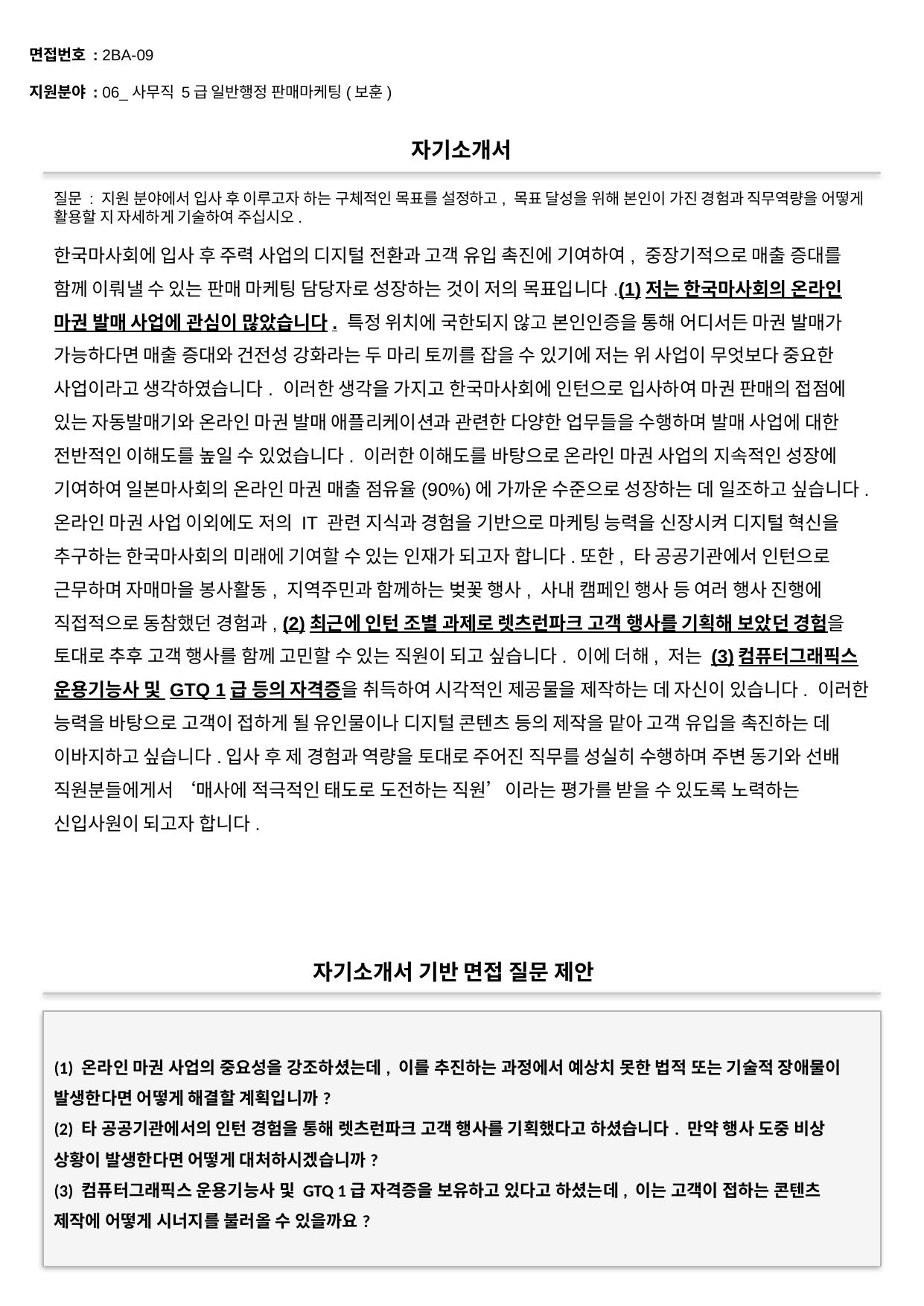

면접번호 : 2BA-09

지원분야 : 06_사무직 5급 일반행정 판매마케팅(보훈)
#

자기소개서

질문 : 지원 분야에서 입사 후 이루고자 하는 구체적인 목표를 설정하고, 목표 달성을 위해 본인이 가진 경험과 직무역량을 어떻게 활용할 지 자세하게 기술하여 주십시오.

한국마사회에 입사 후 주력 사업의 디지털 전환과 고객 유입 촉진에 기여하여, 중장기적으로 매출 증대를 함께 이뤄낼 수 있는 판매 마케팅 담당자로 성장하는 것이 저의 목표입니다.(1)저는 한국마사회의 온라인 마권 발매 사업에 관심이 많았습니다. 특정 위치에 국한되지 않고 본인인증을 통해 어디서든 마권 발매가 가능하다면 매출 증대와 건전성 강화라는 두 마리 토끼를 잡을 수 있기에 저는 위 사업이 무엇보다 중요한 사업이라고 생각하였습니다. 이러한 생각을 가지고 한국마사회에 인턴으로 입사하여 마권 판매의 접점에 있는 자동발매기와 온라인 마권 발매 애플리케이션과 관련한 다양한 업무들을 수행하며 발매 사업에 대한 전반적인 이해도를 높일 수 있었습니다. 이러한 이해도를 바탕으로 온라인 마권 사업의 지속적인 성장에 기여하여 일본마사회의 온라인 마권 매출 점유율(90%)에 가까운 수준으로 성장하는 데 일조하고 싶습니다. 온라인 마권 사업 이외에도 저의 IT 관련 지식과 경험을 기반으로 마케팅 능력을 신장시켜 디지털 혁신을 추구하는 한국마사회의 미래에 기여할 수 있는 인재가 되고자 합니다.또한, 타 공공기관에서 인턴으로 근무하며 자매마을 봉사활동, 지역주민과 함께하는 벚꽃 행사, 사내 캠페인 행사 등 여러 행사 진행에 직접적으로 동참했던 경험과, (2)최근에 인턴 조별 과제로 렛츠런파크 고객 행사를 기획해 보았던 경험을 토대로 추후 고객 행사를 함께 고민할 수 있는 직원이 되고 싶습니다. 이에 더해, 저는 (3)컴퓨터그래픽스 운용기능사 및 GTQ 1급 등의 자격증을 취득하여 시각적인 제공물을 제작하는 데 자신이 있습니다. 이러한 능력을 바탕으로 고객이 접하게 될 유인물이나 디지털 콘텐츠 등의 제작을 맡아 고객 유입을 촉진하는 데 이바지하고 싶습니다.입사 후 제 경험과 역량을 토대로 주어진 직무를 성실히 수행하며 주변 동기와 선배 직원분들에게서 ‘매사에 적극적인 태도로 도전하는 직원’이라는 평가를 받을 수 있도록 노력하는 신입사원이 되고자 합니다.

자기소개서 기반 면접 질문 제안

(1) 온라인 마권 사업의 중요성을 강조하셨는데, 이를 추진하는 과정에서 예상치 못한 법적 또는 기술적 장애물이 발생한다면 어떻게 해결할 계획입니까?
(2) 타 공공기관에서의 인턴 경험을 통해 렛츠런파크 고객 행사를 기획했다고 하셨습니다. 만약 행사 도중 비상 상황이 발생한다면 어떻게 대처하시겠습니까?
(3) 컴퓨터그래픽스 운용기능사 및 GTQ 1급 자격증을 보유하고 있다고 하셨는데, 이는 고객이 접하는 콘텐츠 제작에 어떻게 시너지를 불러올 수 있을까요?